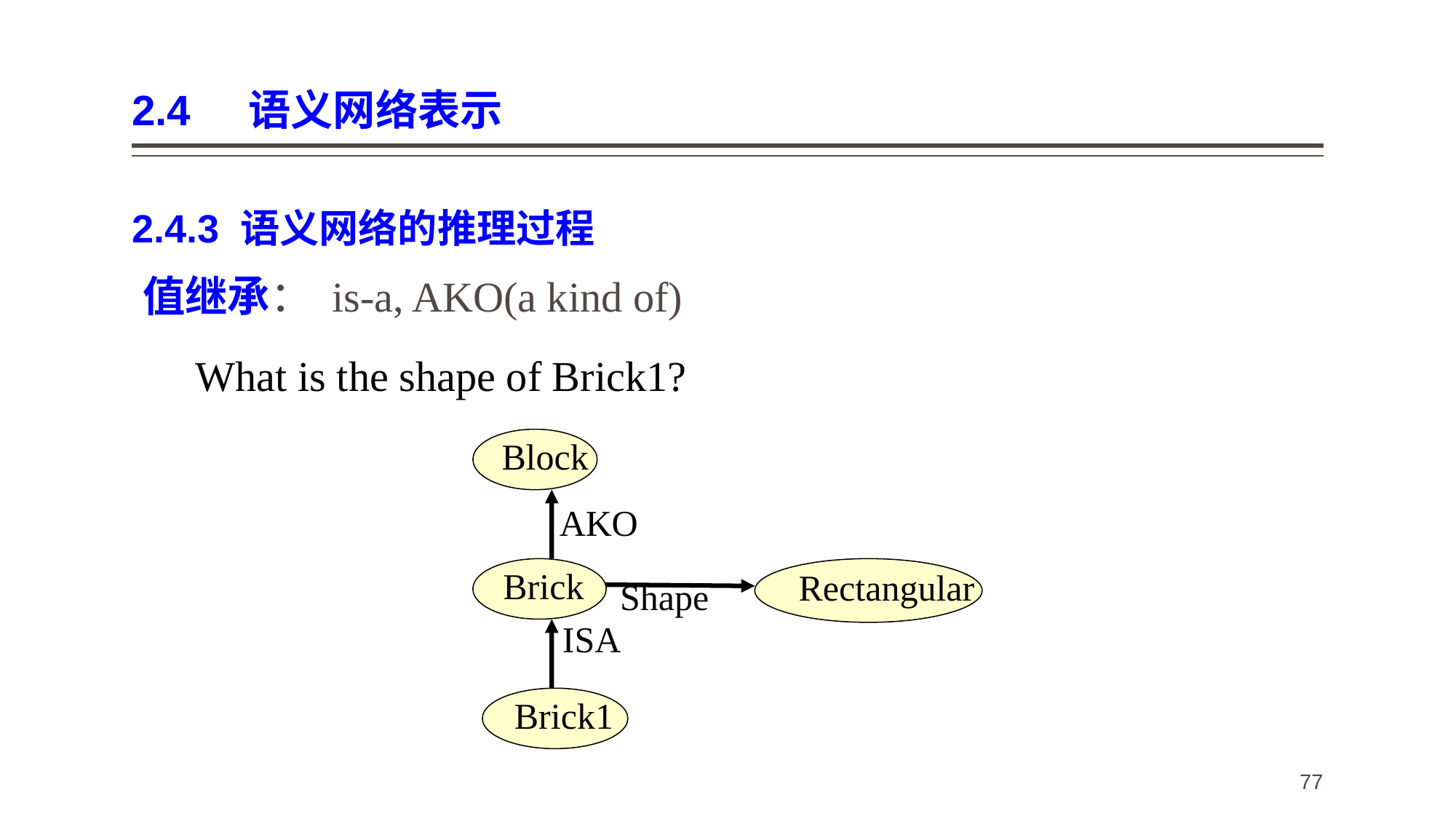

# 2.4    语义网络表示
2.4.3 语义网络的推理过程
值继承： is-a, AKO(a kind of)
What is the shape of Brick1?
Block

AKO
Brick
Rectangular
Shape

ISA
Brick1
77